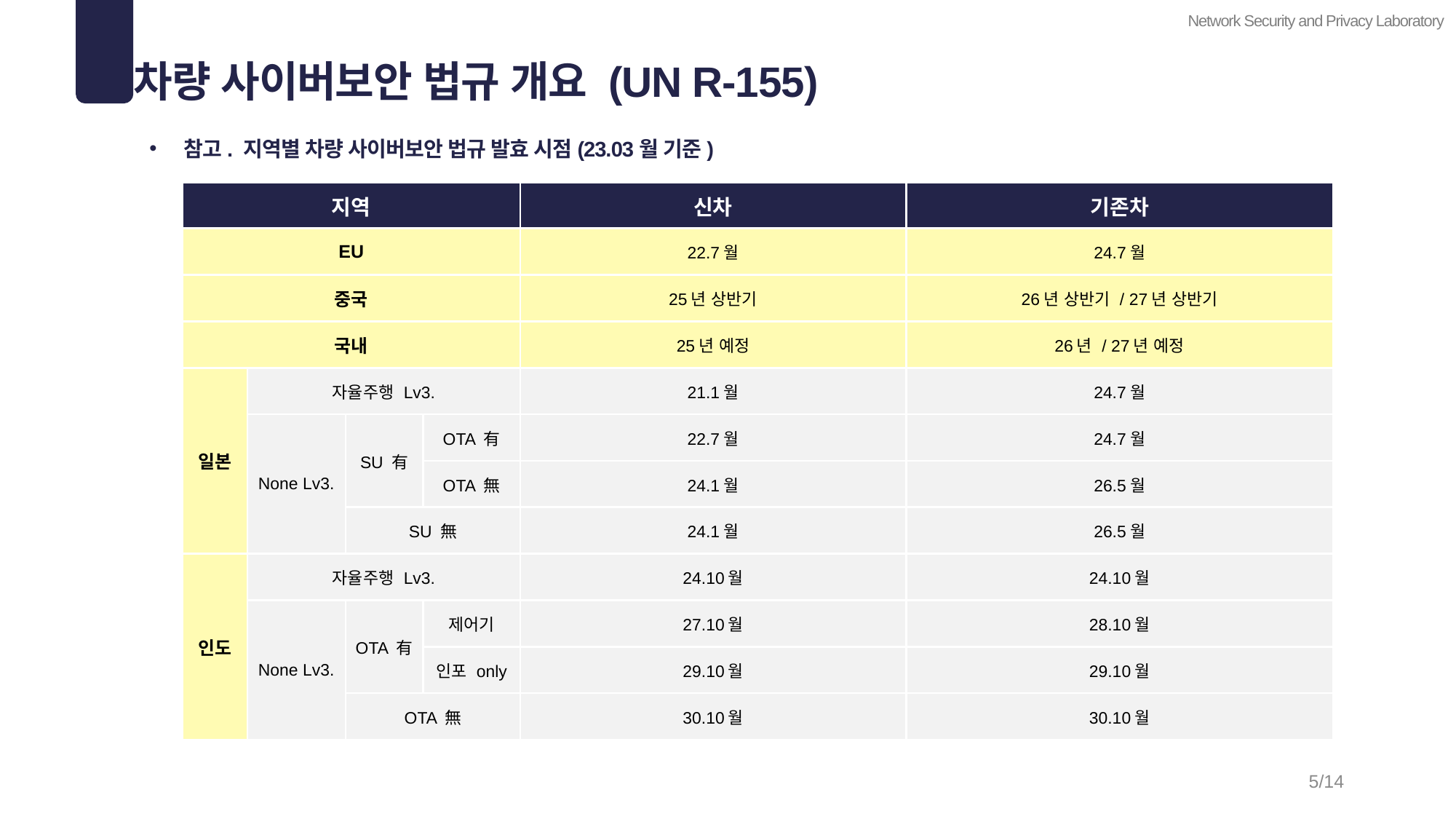

Network Security and Privacy Laboratory
01
차량 사이버보안 법규 개요 (UN R-155)
참고. 지역별 차량 사이버보안 법규 발효 시점(23.03월 기준)
| 지역 |  |  |  | 신차 | 기존차 |
| --- | --- | --- | --- | --- | --- |
| EU |  |  |  | 22.7월 | 24.7월 |
| 중국 |  |  |  | 25년 상반기 | 26년 상반기 / 27년 상반기 |
| 국내 |  |  |  | 25년 예정 | 26년 / 27년 예정 |
| 일본 | 자율주행 Lv3. |  |  | 21.1월 | 24.7월 |
|  | None Lv3. | SU 有 | OTA 有 | 22.7월 | 24.7월 |
|  |  |  | OTA 無 | 24.1월 | 26.5월 |
|  |  | SU 無 |  | 24.1월 | 26.5월 |
| 인도 | 자율주행 Lv3. |  |  | 24.10월 | 24.10월 |
|  | None Lv3. | OTA 有 | 제어기 | 27.10월 | 28.10월 |
|  |  |  | 인포 only | 29.10월 | 29.10월 |
|  |  | OTA 無 |  | 30.10월 | 30.10월 |
5/14